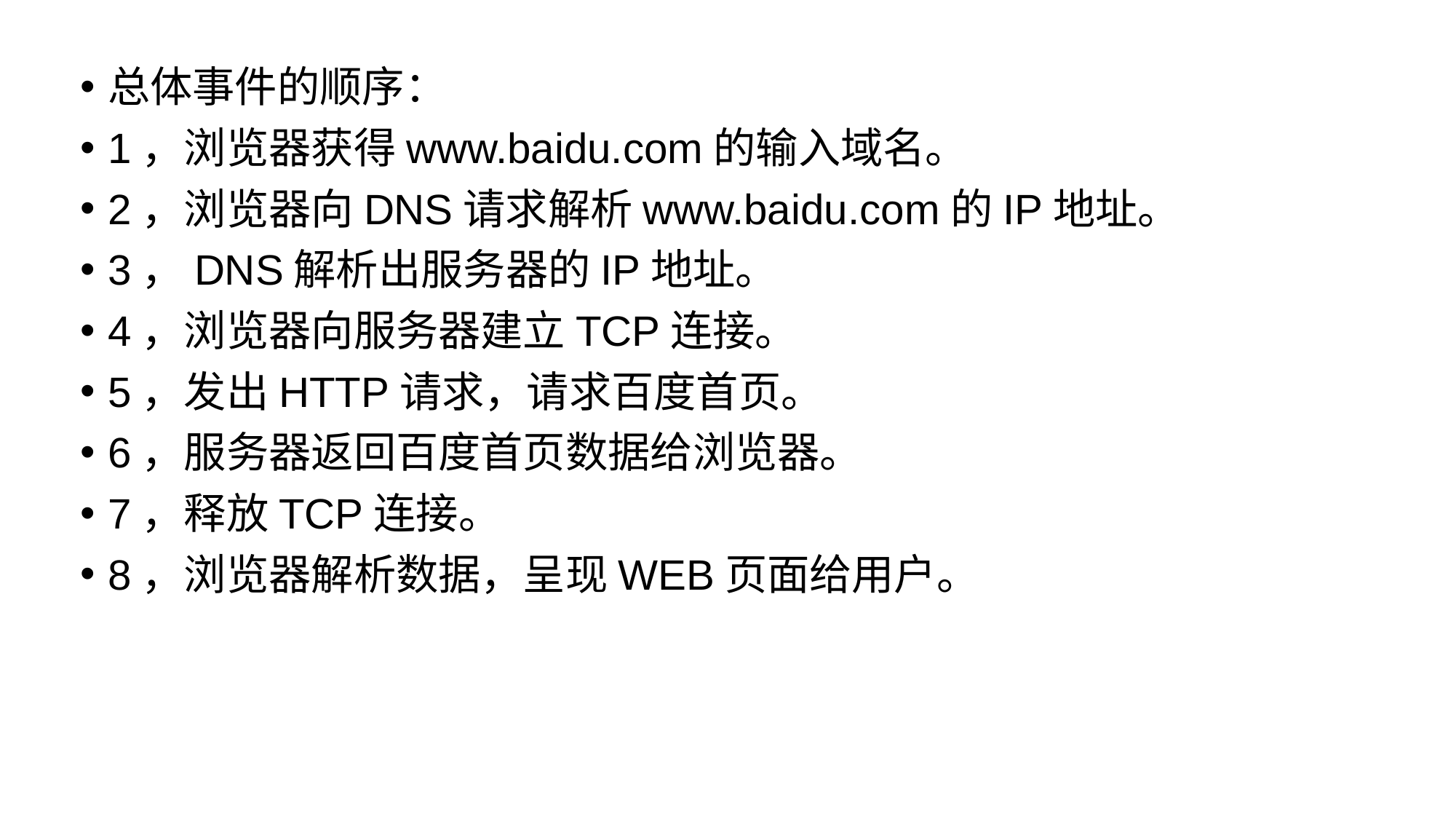

总体事件的顺序：
1，浏览器获得www.baidu.com的输入域名。
2，浏览器向DNS请求解析www.baidu.com的IP地址。
3，DNS解析出服务器的IP地址。
4，浏览器向服务器建立TCP连接。
5，发出HTTP请求，请求百度首页。
6，服务器返回百度首页数据给浏览器。
7，释放TCP连接。
8，浏览器解析数据，呈现WEB页面给用户。